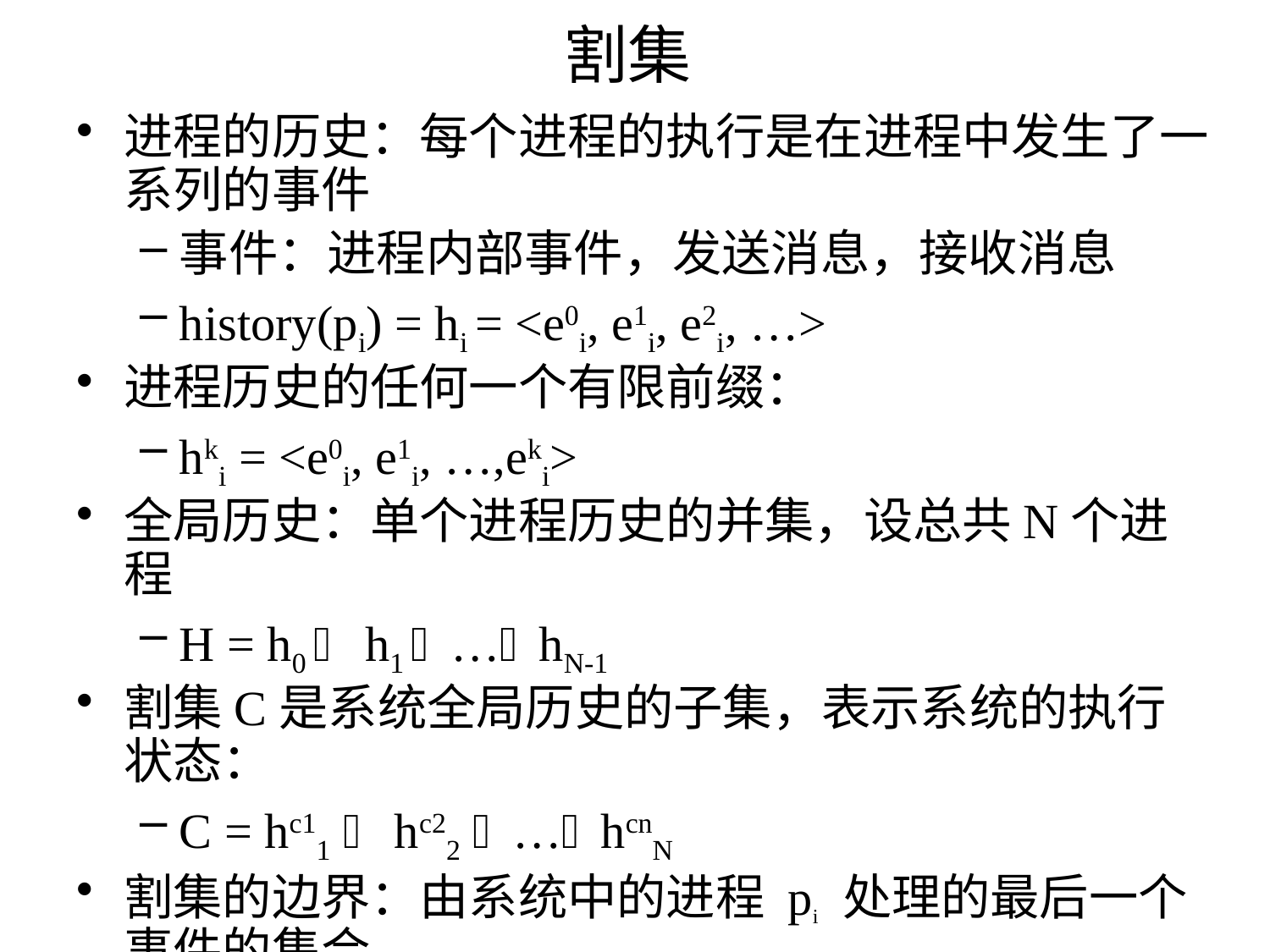

# 割集
进程的历史：每个进程的执行是在进程中发生了一系列的事件
事件：进程内部事件，发送消息，接收消息
history(pi) = hi = <e0i, e1i, e2i, …>
进程历史的任何一个有限前缀：
hki = <e0i, e1i, …,eki>
全局历史：单个进程历史的并集，设总共N个进程
H = h0 ∪ h1 ∪…∪hN-1
割集C是系统全局历史的子集，表示系统的执行状态：
C = hc11 ∪ hc22 ∪…∪hcnN
割集的边界：由系统中的进程 pi 处理的最后一个事件的集合